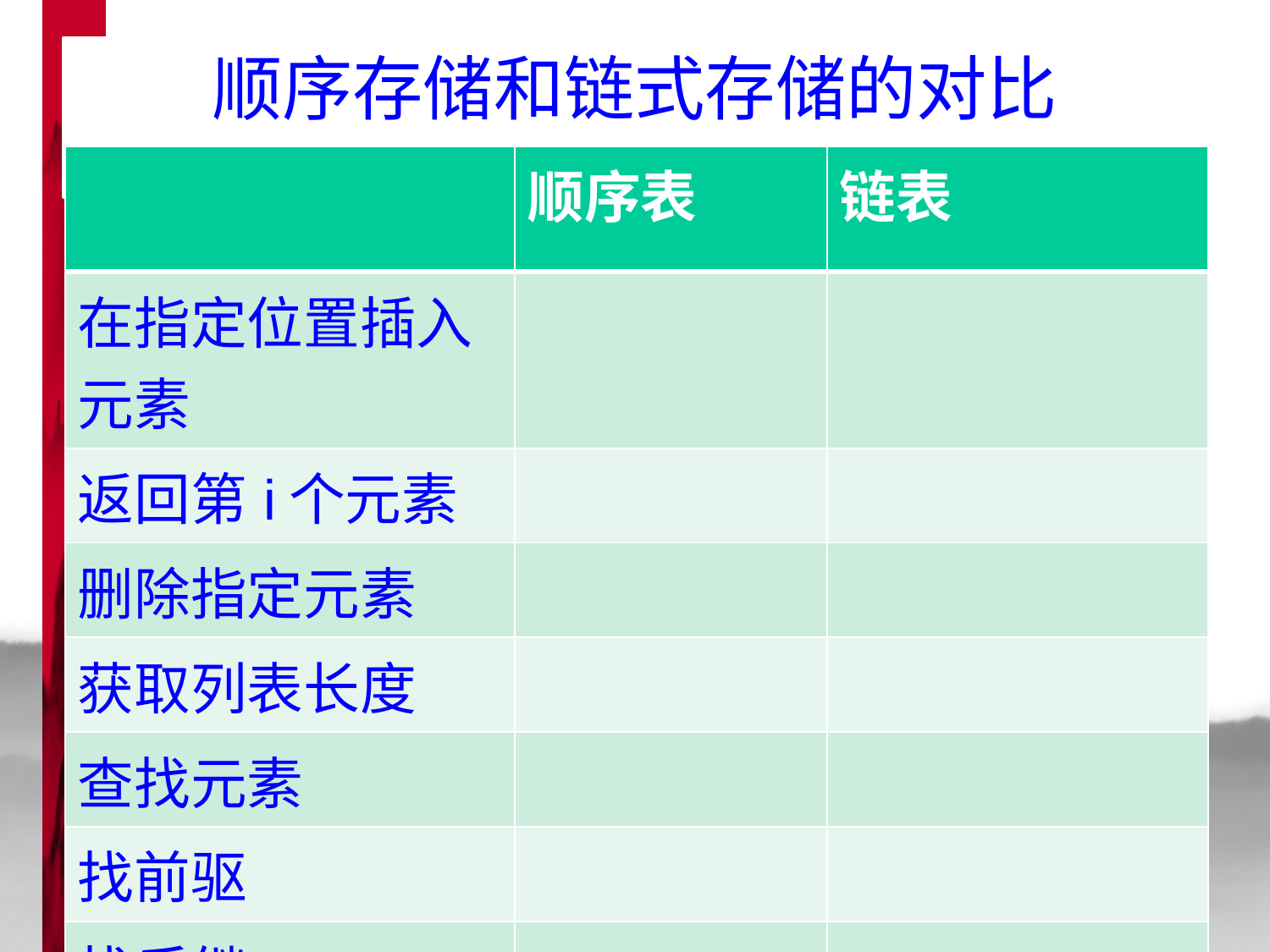

# 顺序存储和链式存储的对比
|  | 顺序表 | 链表 |
| --- | --- | --- |
| 在指定位置插入元素 |  |  |
| 返回第i个元素 |  |  |
| 删除指定元素 |  |  |
| 获取列表长度 |  |  |
| 查找元素 |  |  |
| 找前驱 |  |  |
| 找后继 |  |  |